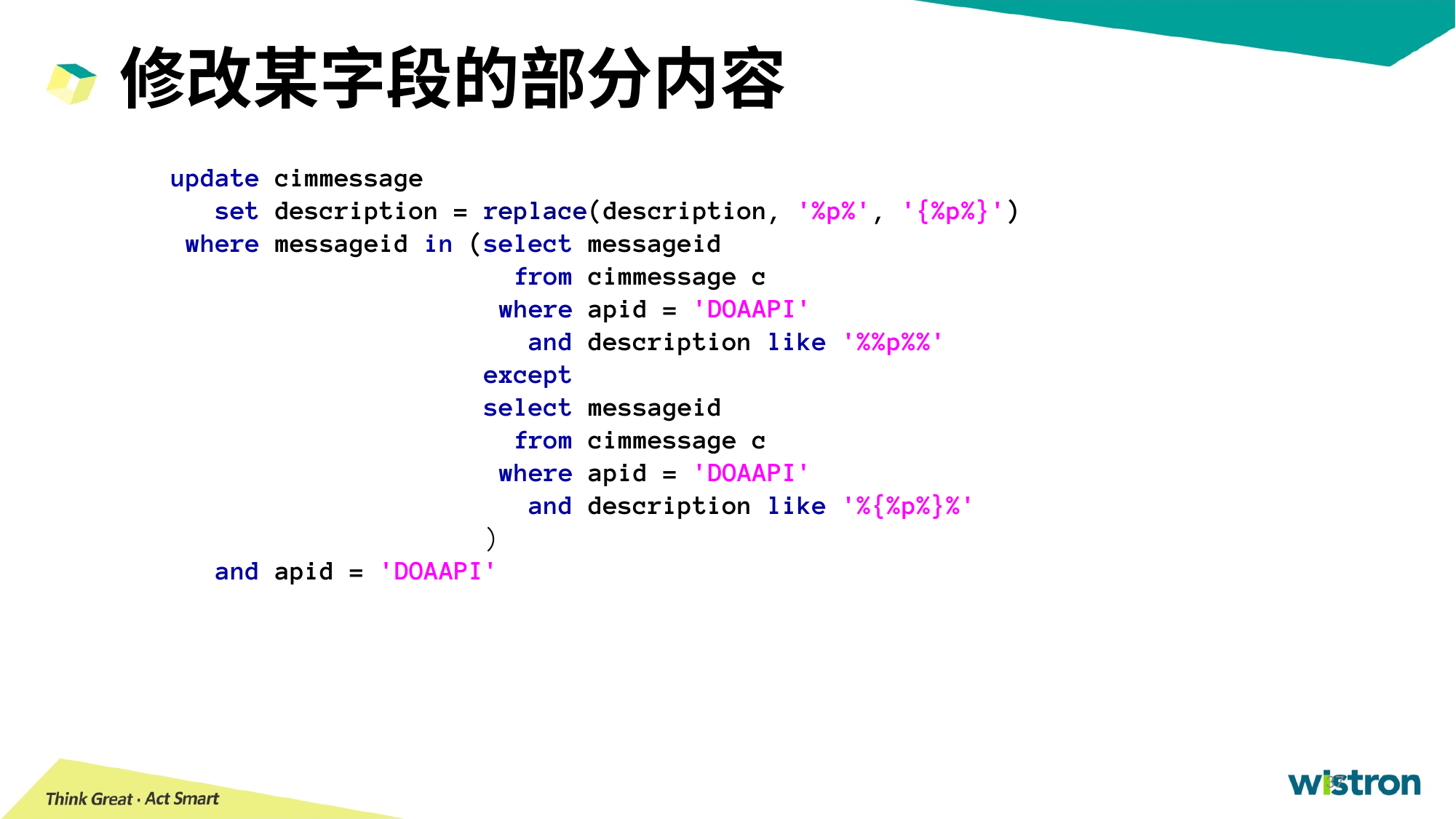

修改某字段的部分内容
update cimmessage
   set description = replace(description, '%p%', '{%p%}')
 where messageid in (select messageid
                       from cimmessage c
                      where apid = 'DOAAPI'
                        and description like '%%p%%'
                     except
                     select messageid
                       from cimmessage c
                      where apid = 'DOAAPI'
                        and description like '%{%p%}%'
                     )
   and apid = 'DOAAPI'
37